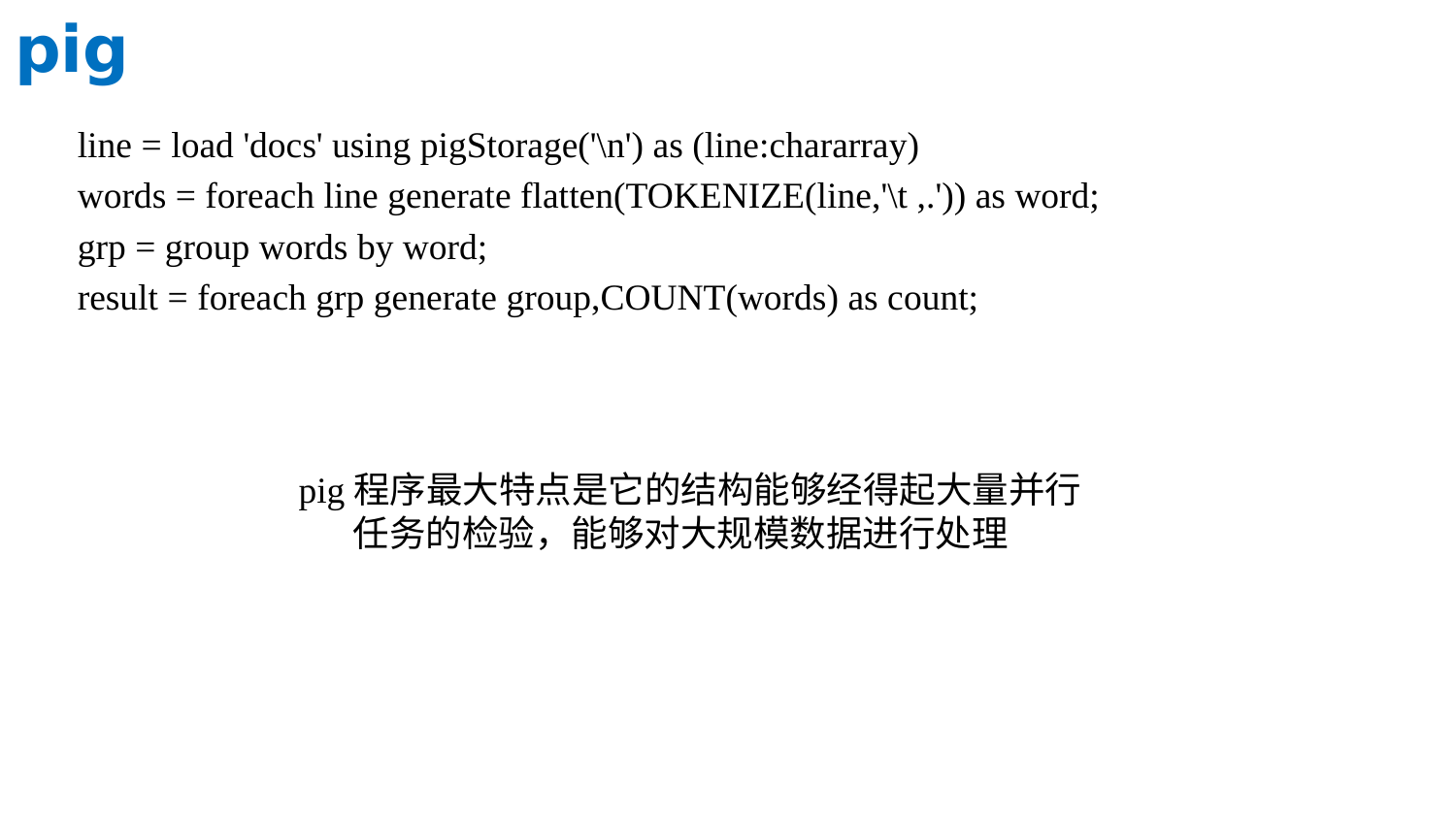

pig
line = load 'docs' using pigStorage('\n') as (line:chararray)
words = foreach line generate flatten(TOKENIZE(line,'\t ,.')) as word;
grp = group words by word;
result = foreach grp generate group,COUNT(words) as count;
pig程序最大特点是它的结构能够经得起大量并行任务的检验，能够对大规模数据进行处理